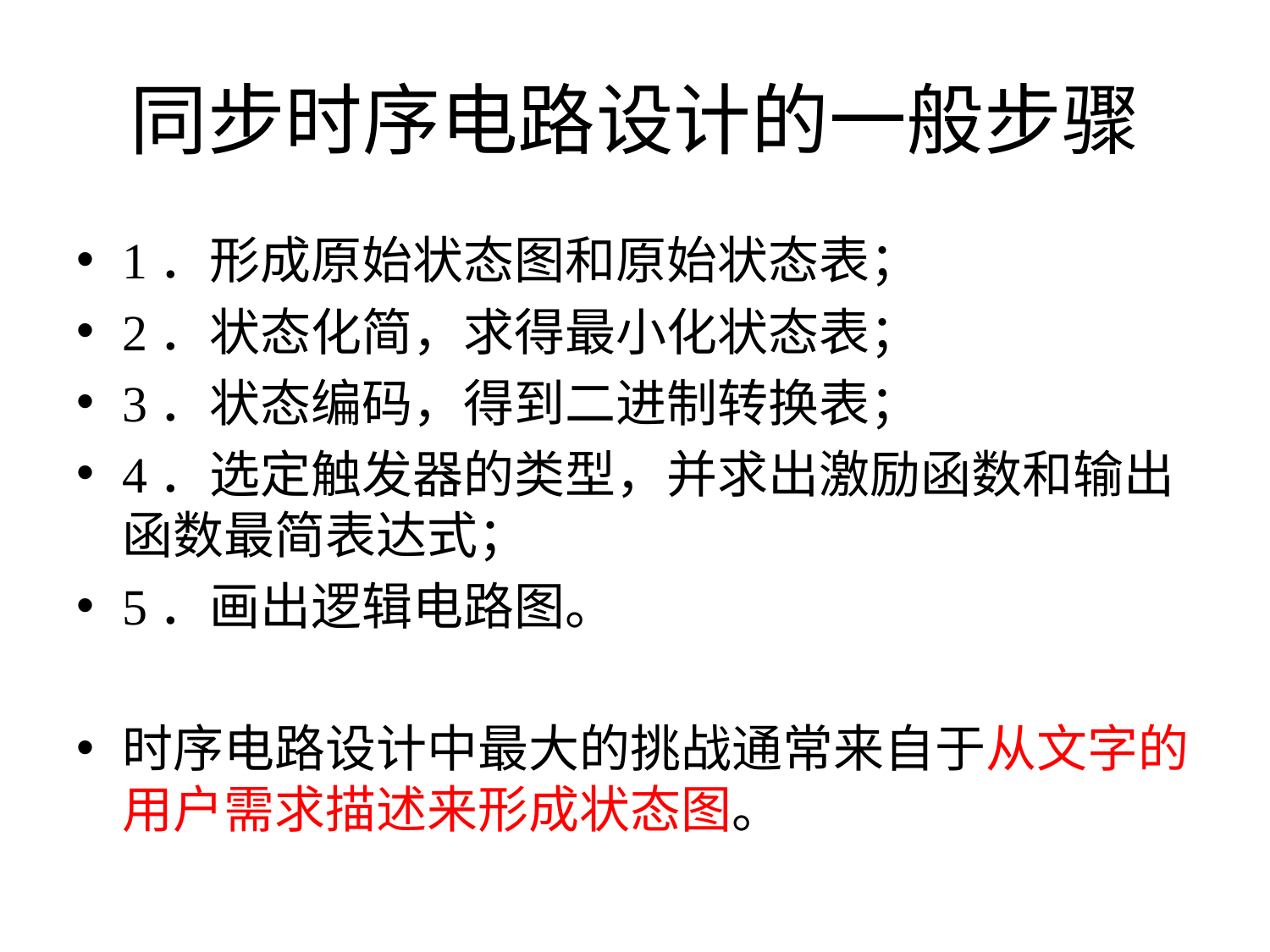

# 同步时序电路设计的一般步骤
1．形成原始状态图和原始状态表；
2．状态化简，求得最小化状态表；
3．状态编码，得到二进制转换表；
4．选定触发器的类型，并求出激励函数和输出函数最简表达式；
5．画出逻辑电路图。

时序电路设计中最大的挑战通常来自于从文字的用户需求描述来形成状态图。